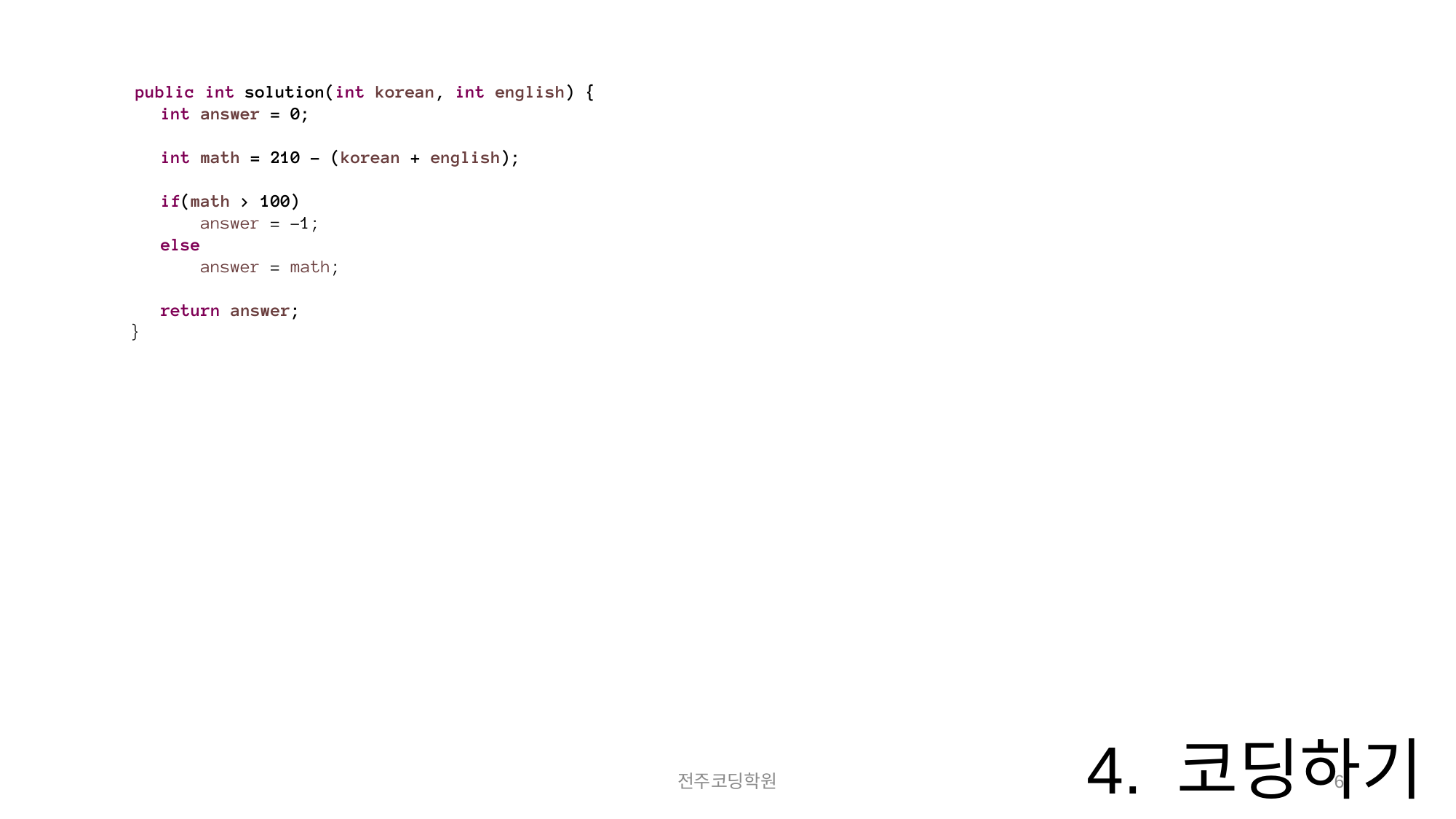

public int solution(int korean, int english) {
        int answer = 0;

        int math = 210 - (korean + english);

        if(math > 100)
            answer = -1;
        else
            answer = math;

        return answer;
     }
# 4. 코딩하기
전주코딩학원
6